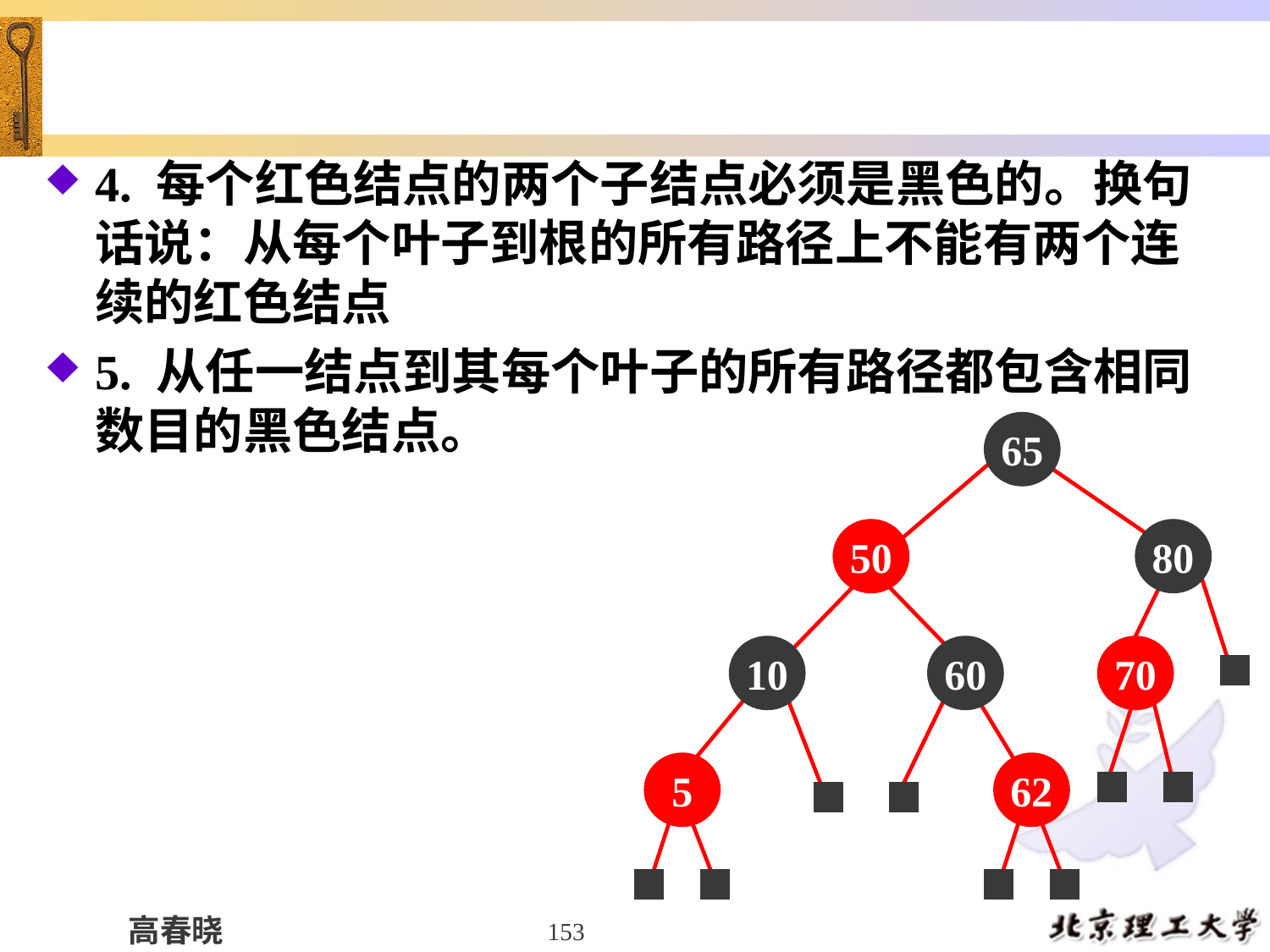

#
4. 每个红色结点的两个子结点必须是黑色的。换句话说：从每个叶子到根的所有路径上不能有两个连续的红色结点
5. 从任一结点到其每个叶子的所有路径都包含相同数目的黑色结点。
65

50
80

10
60
70

5
62

153